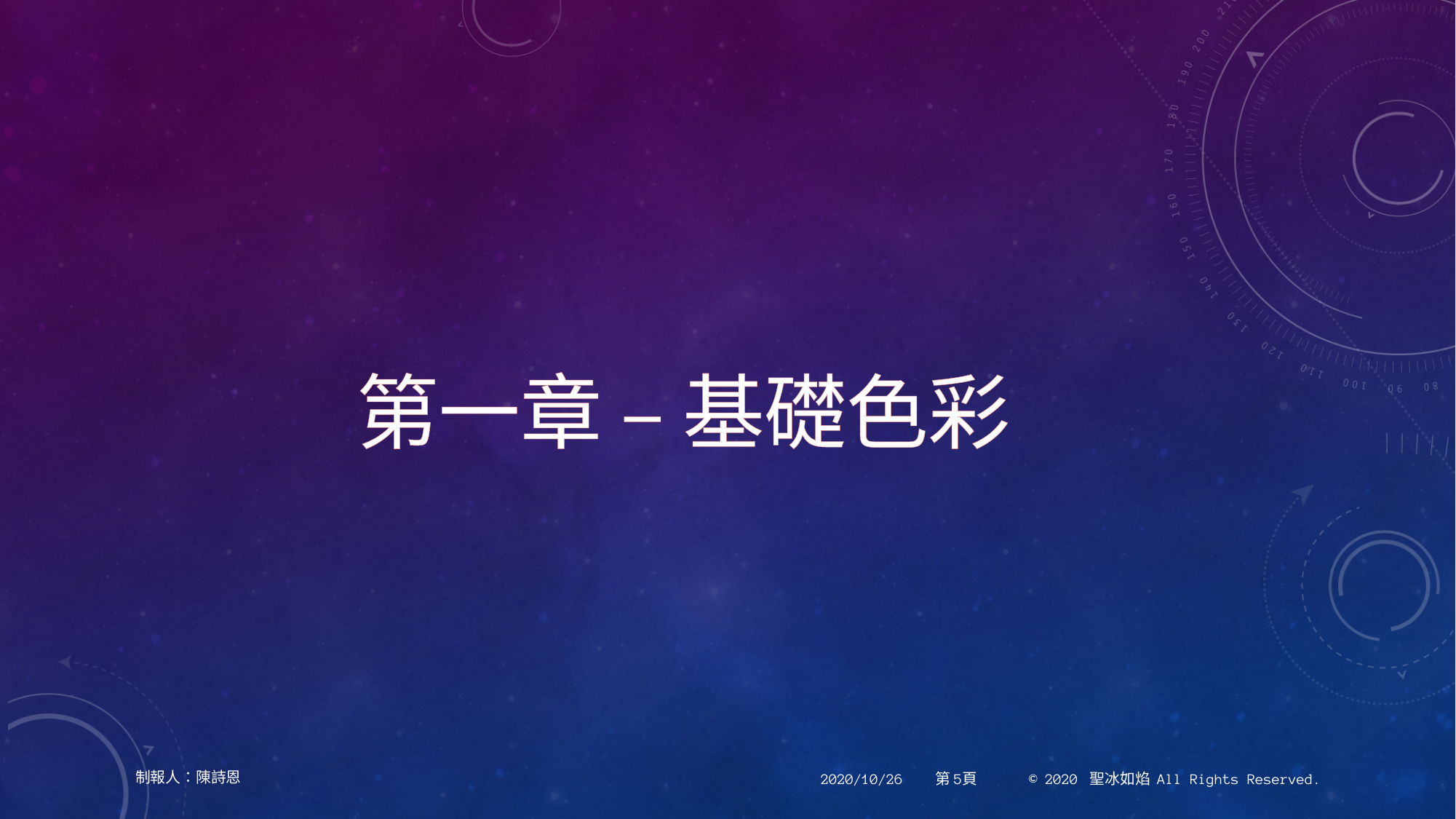

# 第一章 – 基礎色彩
5
制報人：陳詩恩
2020/10/26